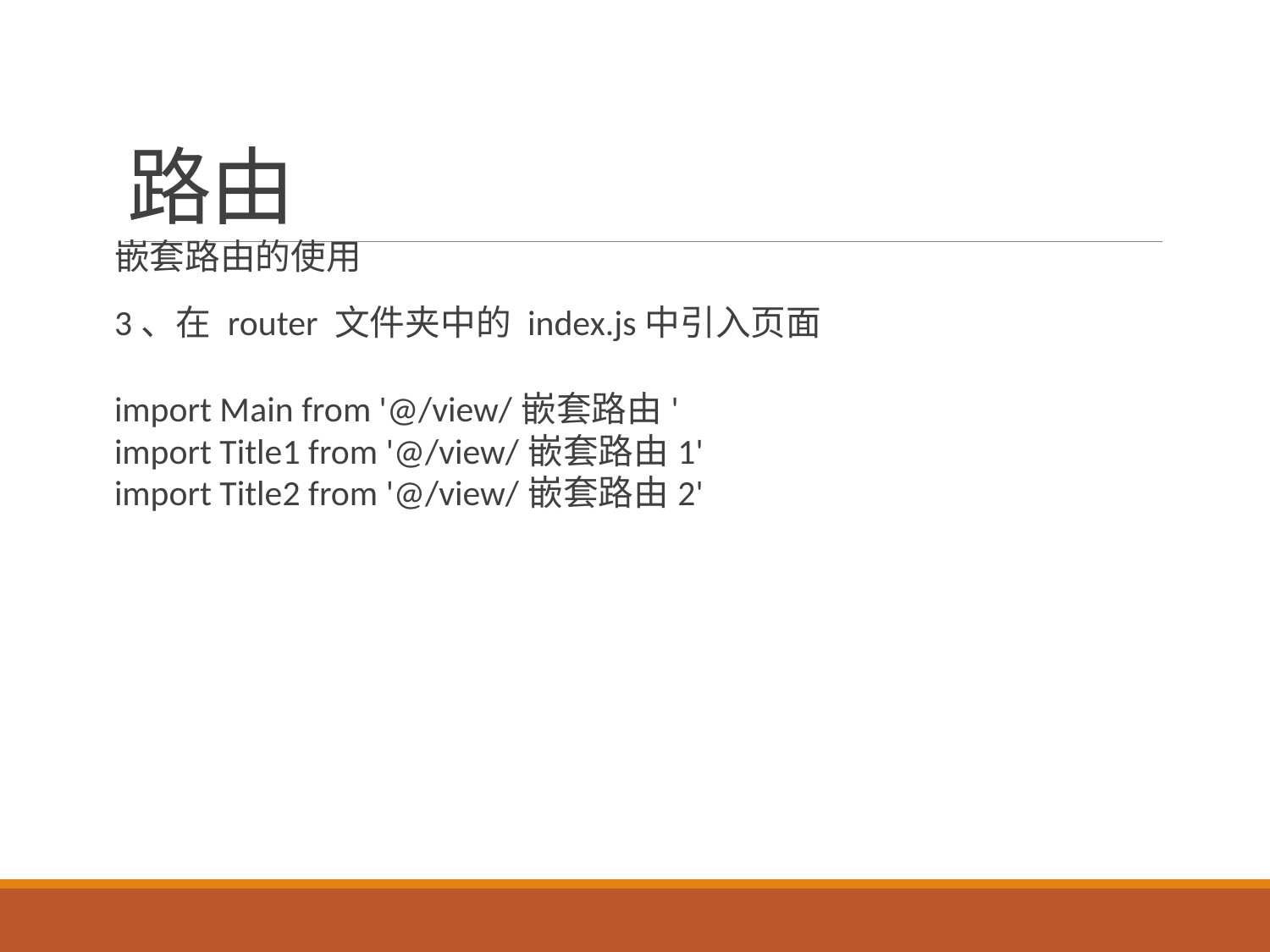

# 路由
嵌套路由的使用
3、在 router 文件夹中的 index.js中引入页面

import Main from '@/view/嵌套路由'
import Title1 from '@/view/嵌套路由1'
import Title2 from '@/view/嵌套路由2'